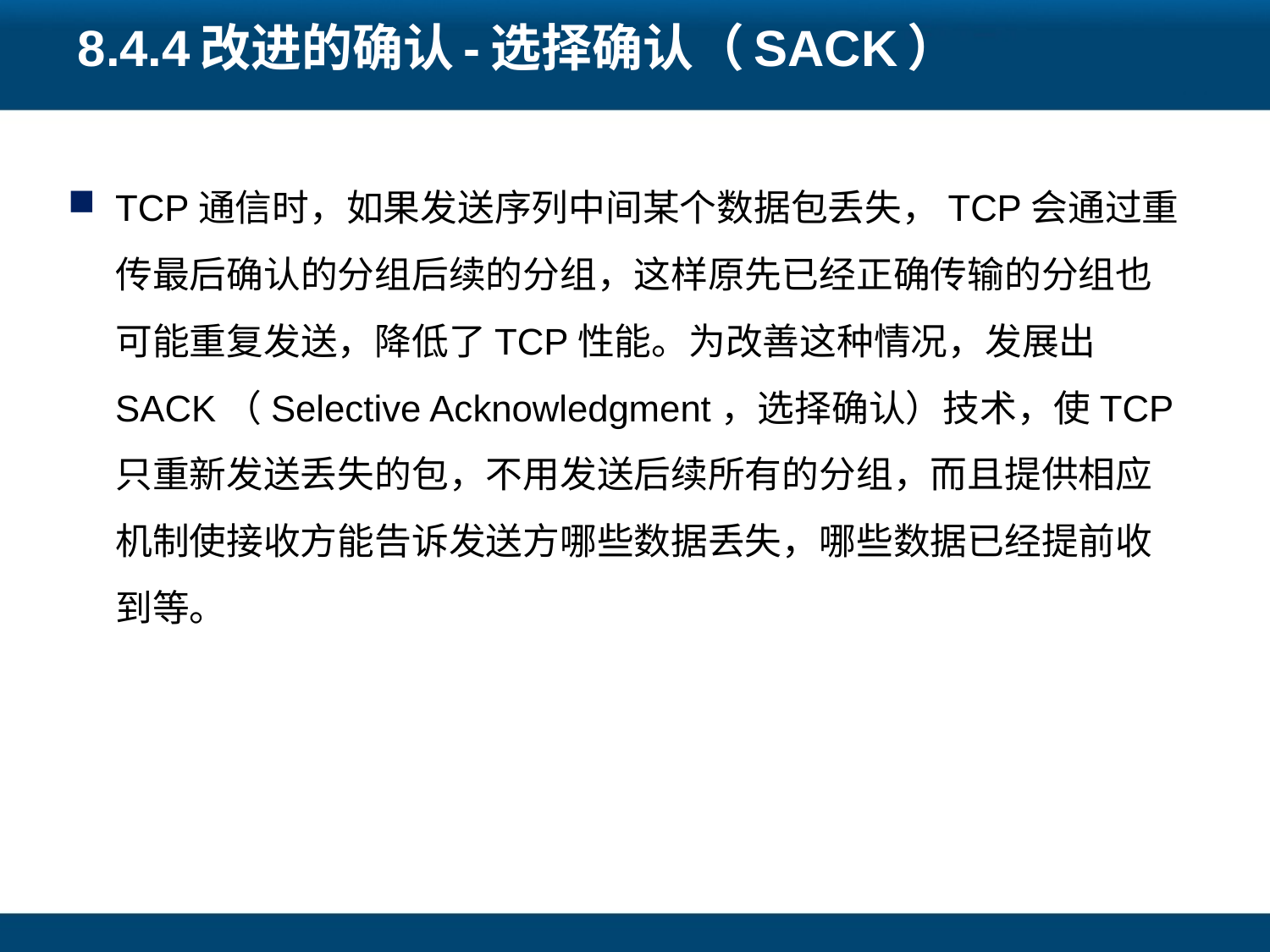

# 8.4.4改进的确认-选择确认（SACK）
TCP通信时，如果发送序列中间某个数据包丢失，TCP会通过重传最后确认的分组后续的分组，这样原先已经正确传输的分组也可能重复发送，降低了TCP性能。为改善这种情况，发展出SACK（Selective Acknowledgment，选择确认）技术，使TCP只重新发送丢失的包，不用发送后续所有的分组，而且提供相应机制使接收方能告诉发送方哪些数据丢失，哪些数据已经提前收到等。